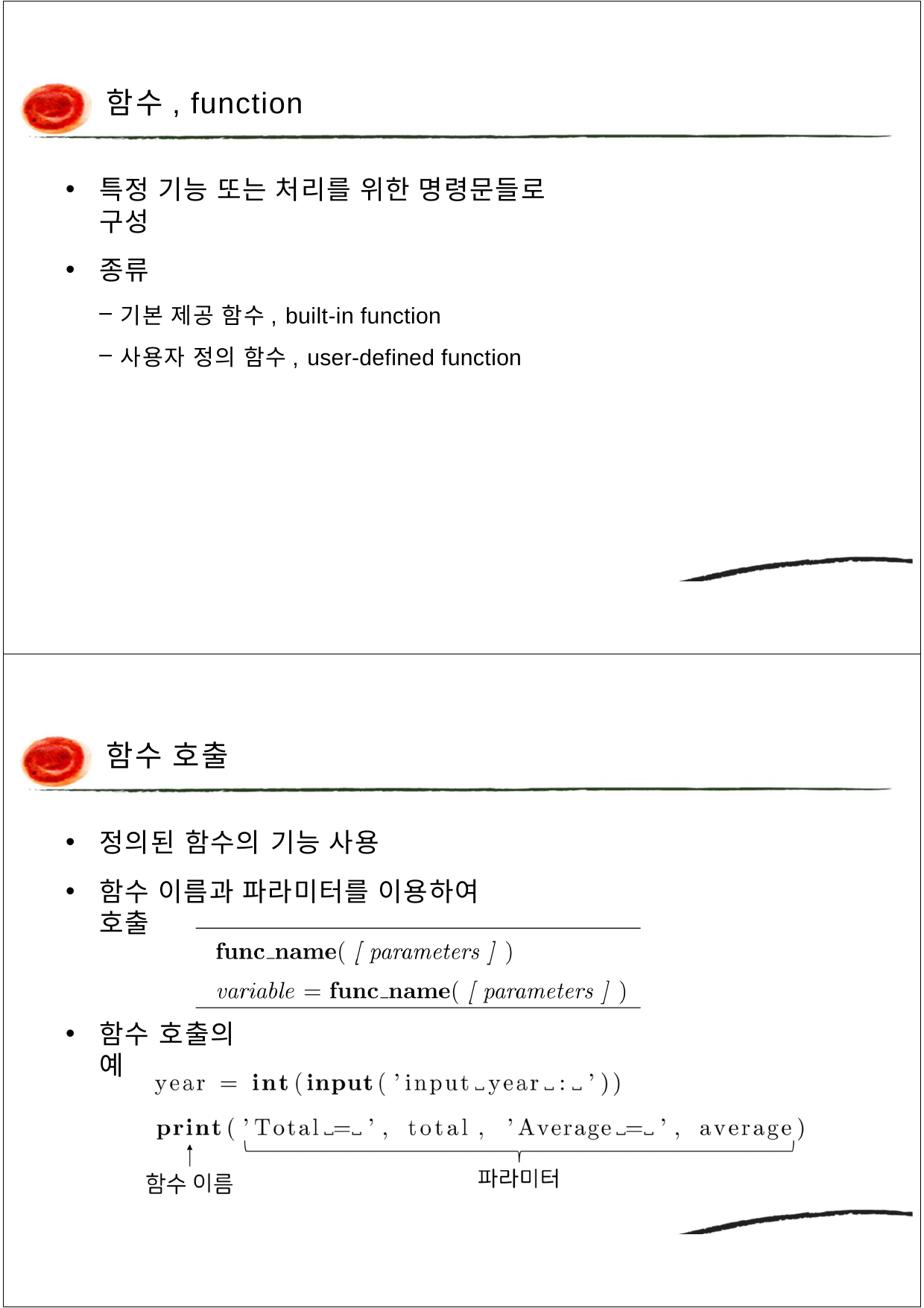

함수, function

특정 기능 또는 처리를 위한 명령문들로 구성
종류
기본 제공 함수, built-in function
사용자 정의 함수, user-defined function

함수 호출

정의된 함수의 기능 사용
함수 이름과 파라미터를 이용하여 호출

함수 호출의 예: